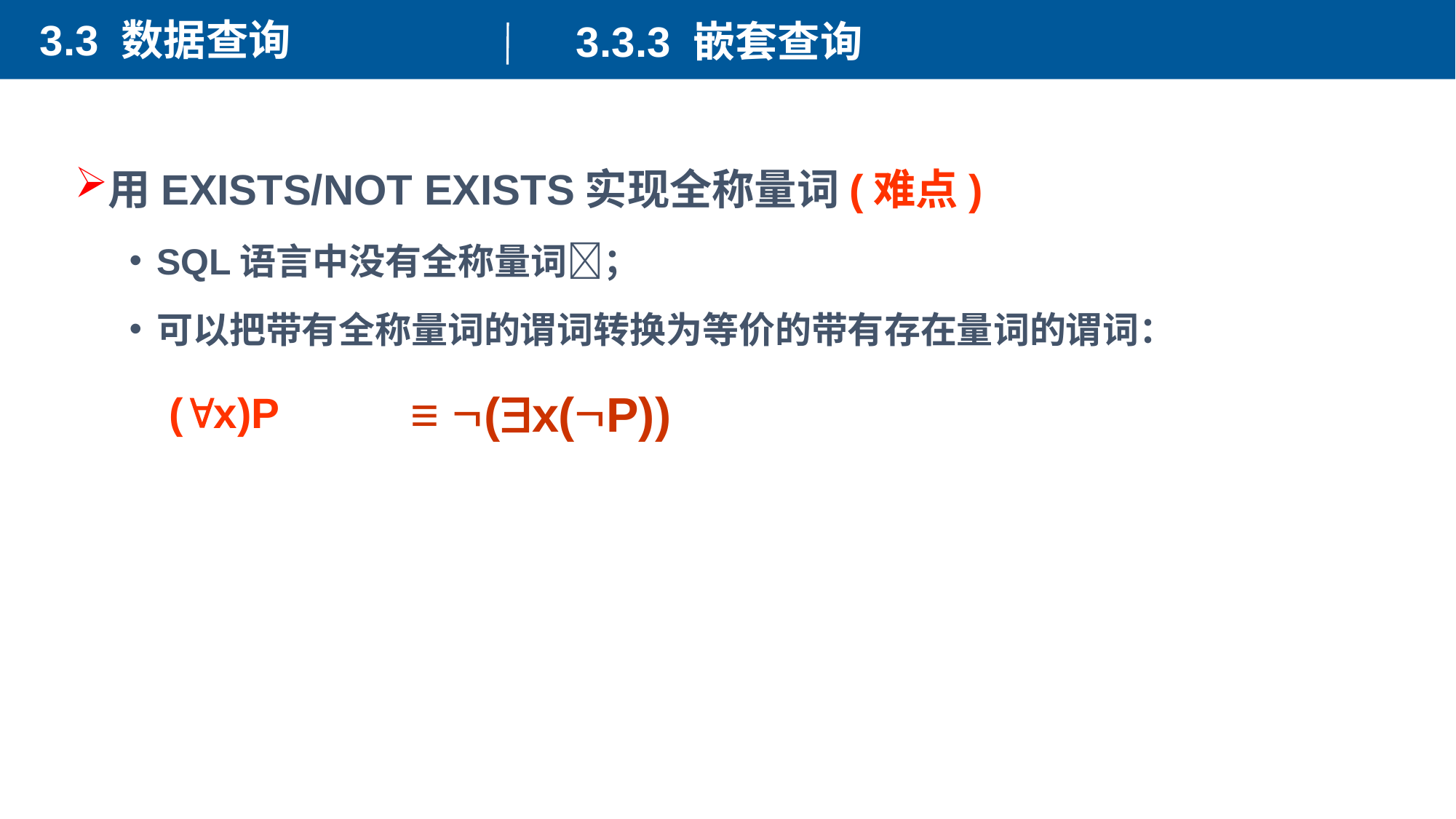

3.3 数据查询
3.3.3 嵌套查询
用EXISTS/NOT EXISTS实现全称量词(难点)
SQL语言中没有全称量词∀；
可以把带有全称量词的谓词转换为等价的带有存在量词的谓词：
        (∀x)P
≡ ¬(∃x(¬P))